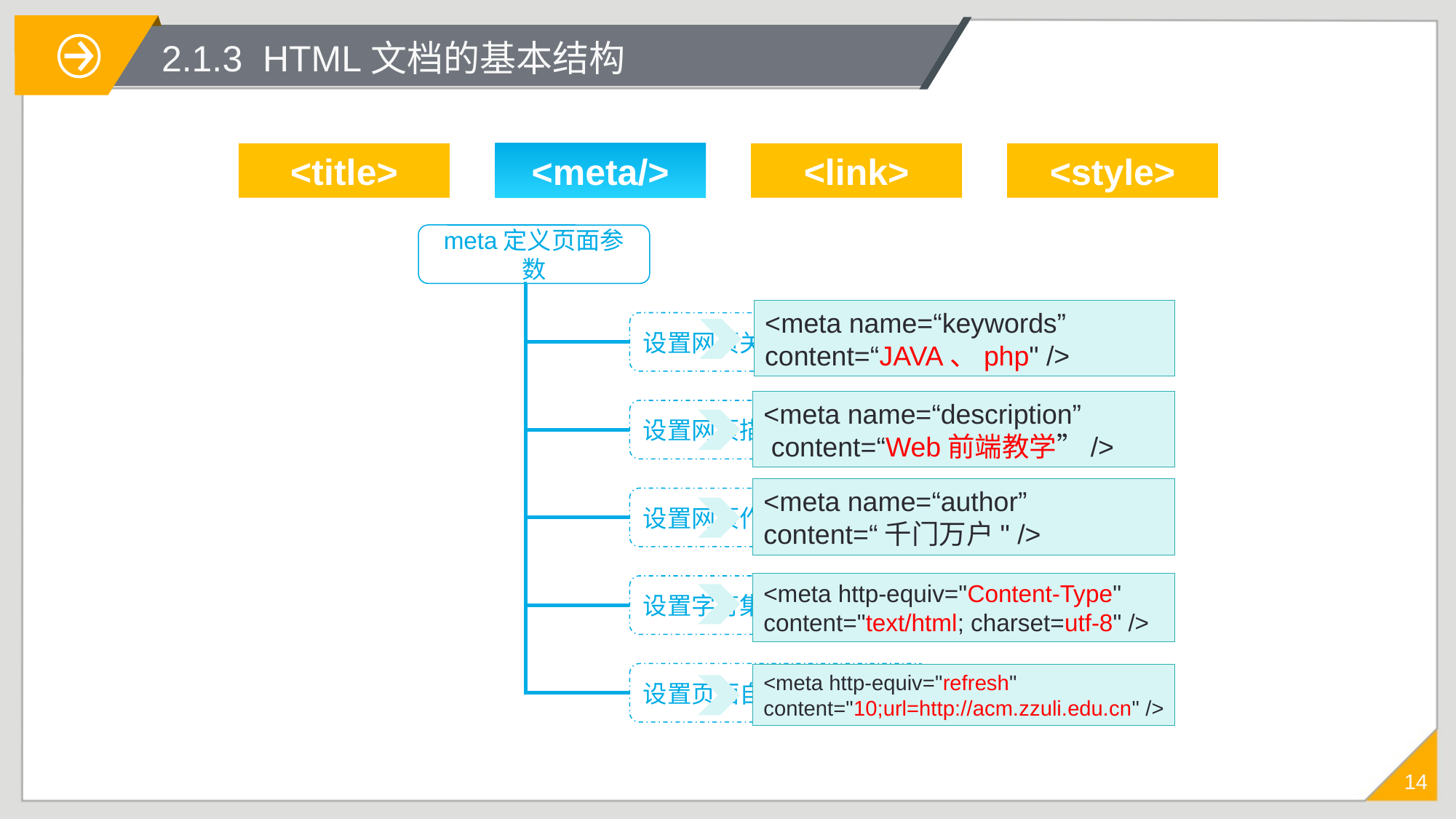

# 2.1.3  HTML文档的基本结构
<title>
<meta/>
<link>
<style>
meta定义页面参数
设置网页关键字
设置网页描述
设置网页作者
设置字符集
设置页面自动刷新与跳转
<meta name=“keywords” content=“JAVA、php" />

<meta name=“description”
 content=“Web前端教学”/>

<meta name=“author” content=“千门万户" />

<meta http-equiv="Content-Type" content="text/html; charset=utf-8" />

<meta http-equiv="refresh" content="10;url=http://acm.zzuli.edu.cn" />